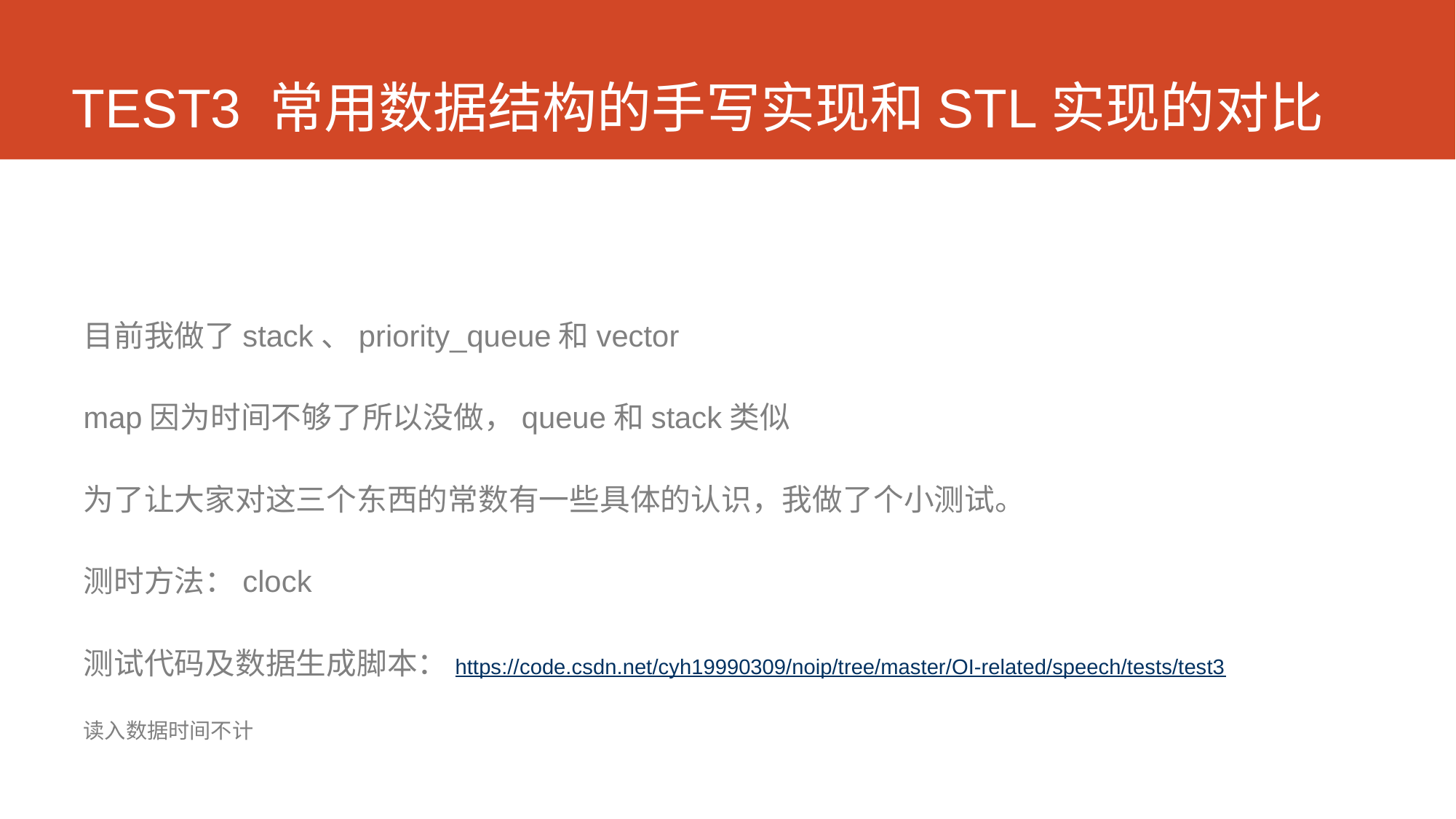

# TEST3 常用数据结构的手写实现和STL实现的对比
目前我做了stack、priority_queue和vector
map因为时间不够了所以没做，queue和stack类似
为了让大家对这三个东西的常数有一些具体的认识，我做了个小测试。
测时方法：clock
测试代码及数据生成脚本：https://code.csdn.net/cyh19990309/noip/tree/master/OI-related/speech/tests/test3
读入数据时间不计